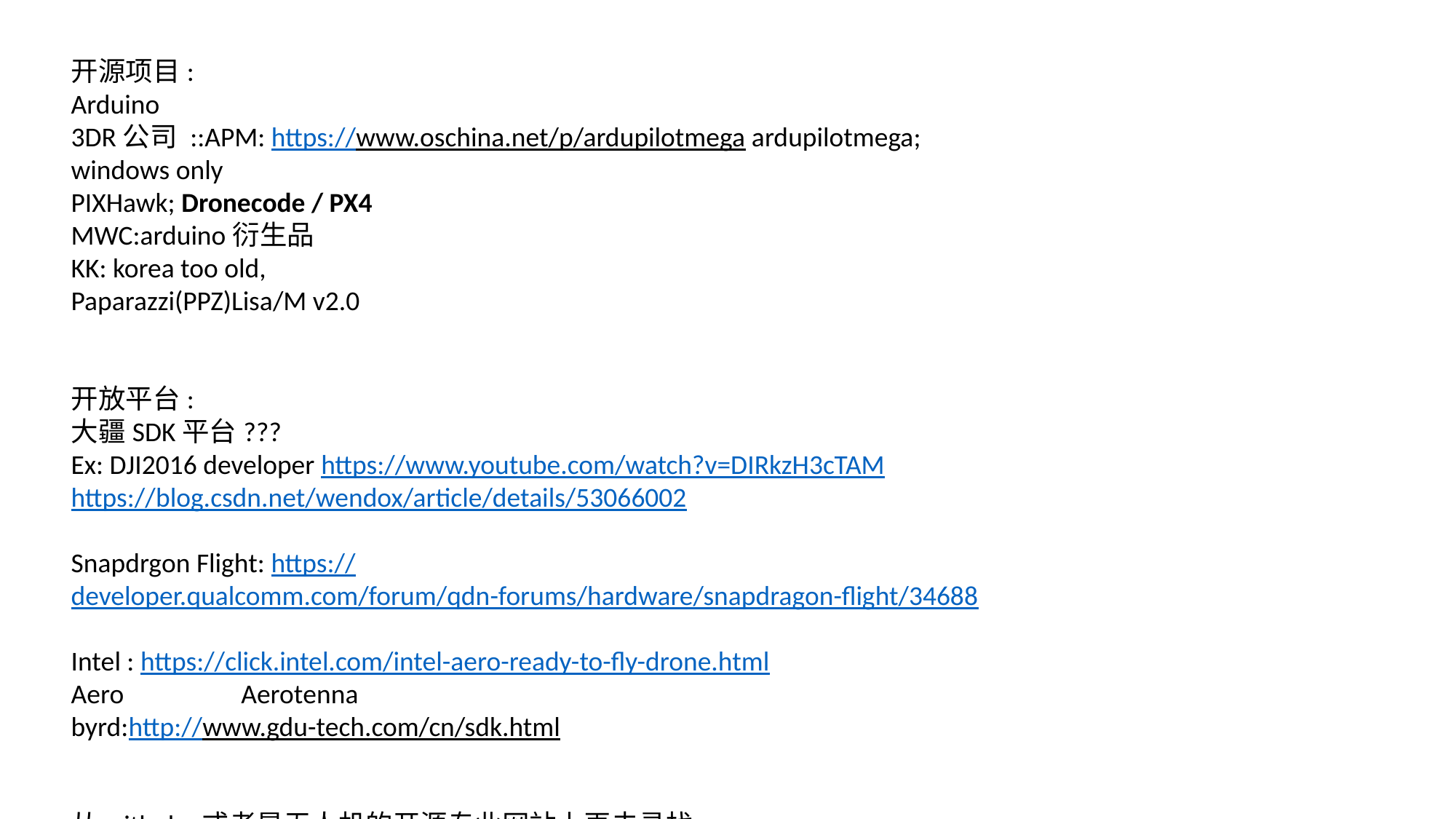

开源项目:
Arduino
3DR公司 ::APM: https://www.oschina.net/p/ardupilotmega ardupilotmega;  windows only
PIXHawk; Dronecode / PX4
MWC:arduino衍生品
KK: korea too old,
Paparazzi(PPZ)Lisa/M v2.0

开放平台:
大疆SDK平台???
Ex: DJI2016 developer https://www.youtube.com/watch?v=DIRkzH3cTAM
https://blog.csdn.net/wendox/article/details/53066002

Snapdrgon Flight: https://developer.qualcomm.com/forum/qdn-forums/hardware/snapdragon-flight/34688

Intel : https://click.intel.com/intel-aero-ready-to-fly-drone.html
Aero                   Aerotenna
byrd:http://www.gdu-tech.com/cn/sdk.html

从 github, 或者是无人机的开源专业网站上再去寻找
.. 不要广义的百度搜索 不好使, 没怎么有用.